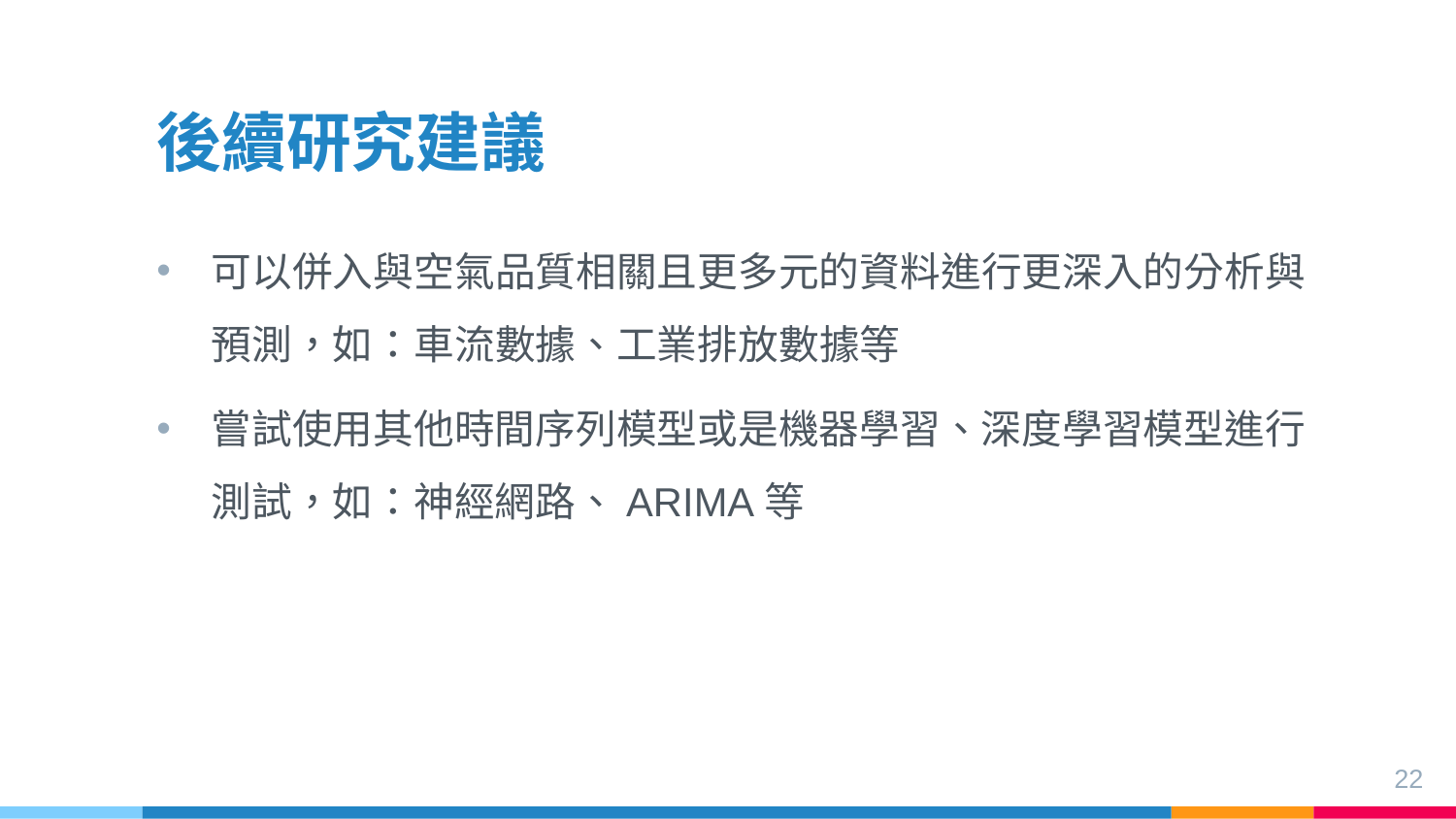

# 後續研究建議
可以併入與空氣品質相關且更多元的資料進行更深入的分析與預測，如：車流數據、工業排放數據等
嘗試使用其他時間序列模型或是機器學習、深度學習模型進行測試，如：神經網路、ARIMA等
22